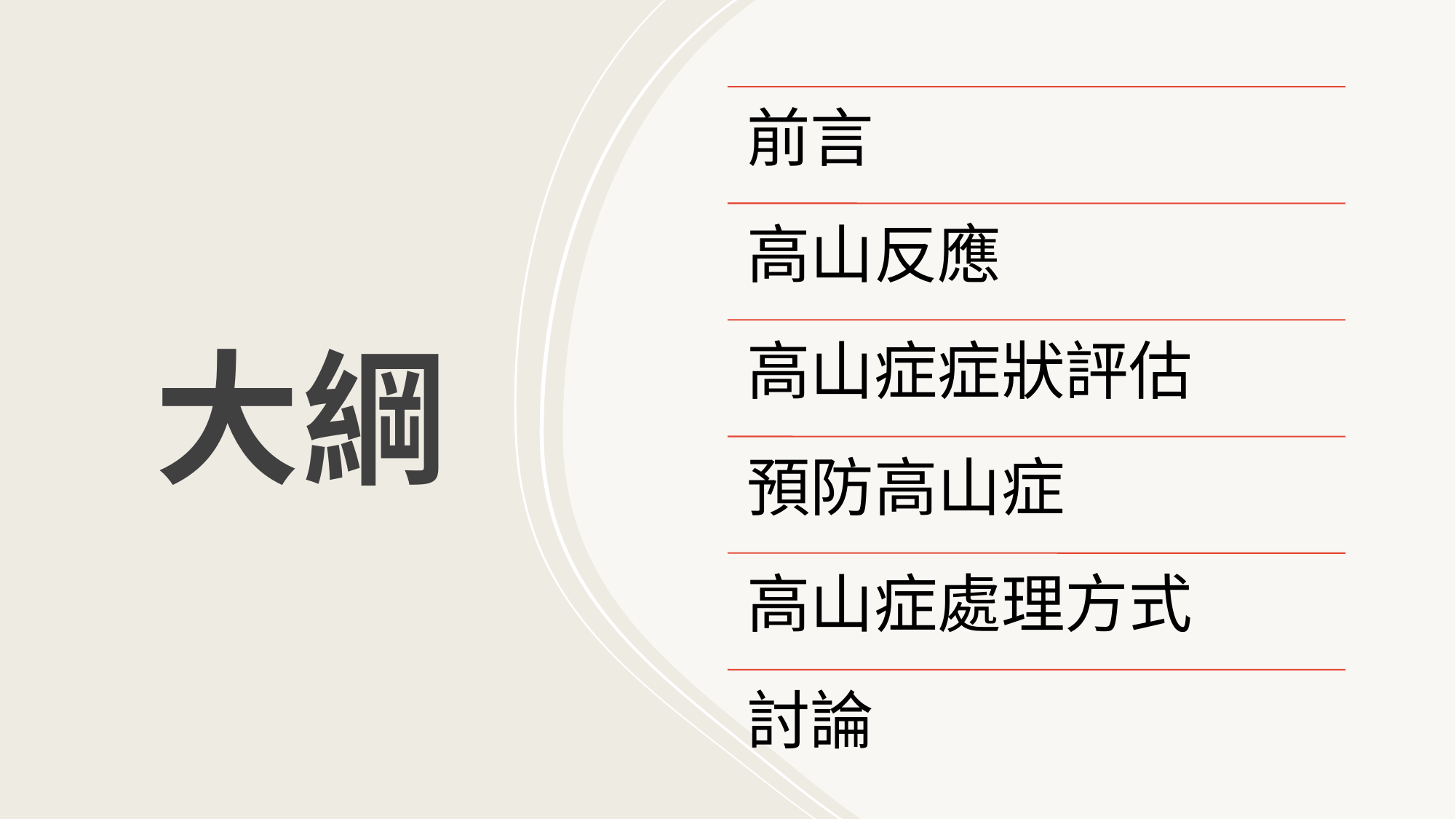

前言
高山反應
高山症症狀評估
預防高山症
高山症處理方式
討論
# 大綱